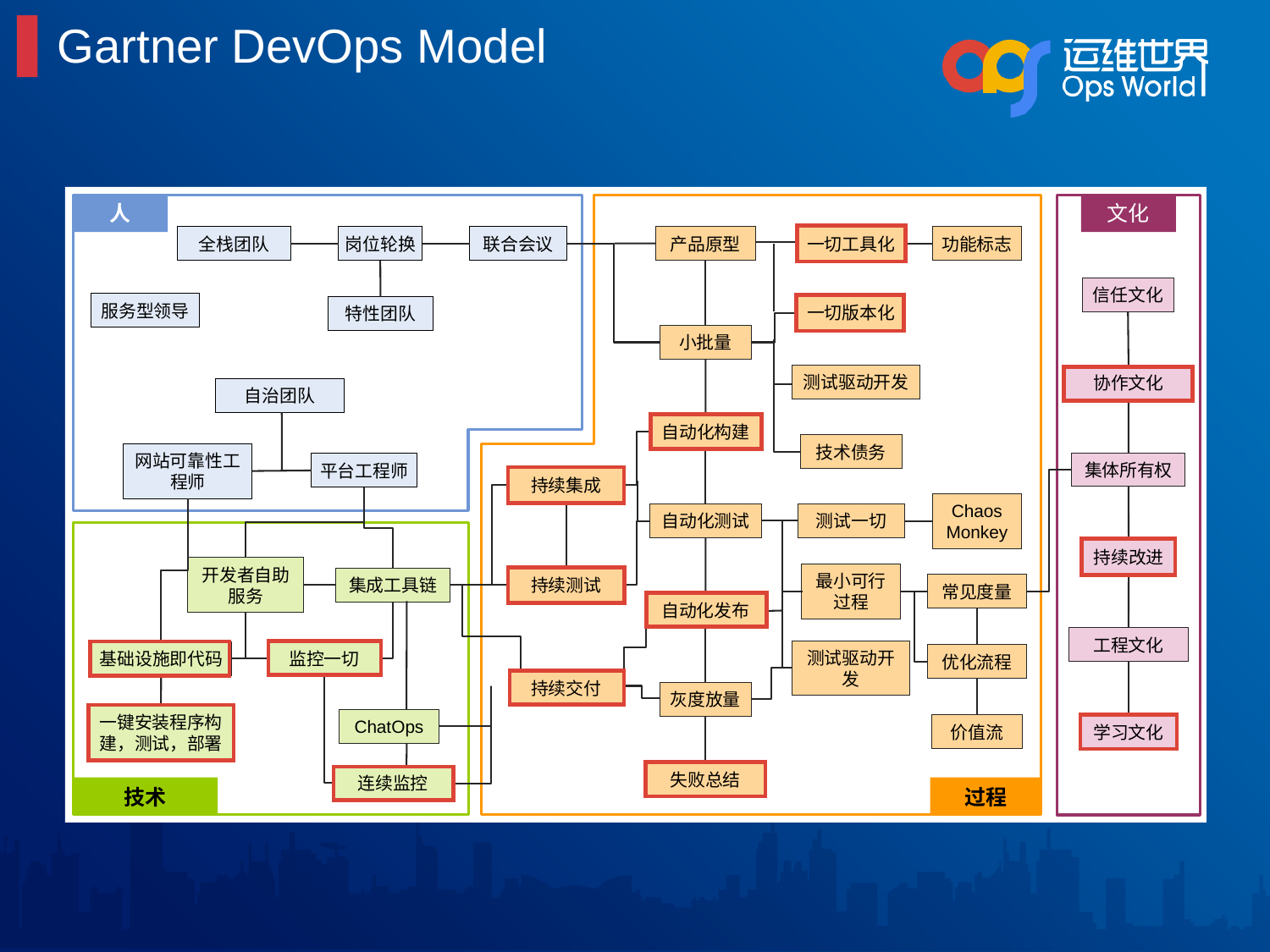

Gartner DevOps Model

人
文化

产品原型
一切工具化
功能标志
全栈团队
岗位轮换
联合会议
信任文化
服务型领导

一切版本化
特性团队
小批量
测试驱动开发
协作文化

自治团队

自动化构建
技术债务
网站可靠性工程师
集体所有权
平台工程师

持续集成
Chaos Monkey
自动化测试
测试一切

持续改进
开发者自助服务
最小可行过程

集成工具链
持续测试
常见度量

自动化发布
工程文化
测试驱动开发

基础设施即代码
监控一切
优化流程
持续交付

灰度放量

一键安装程序构建，测试，部署
ChatOps
价值流
学习文化

失败总结
连续监控

技术
过程